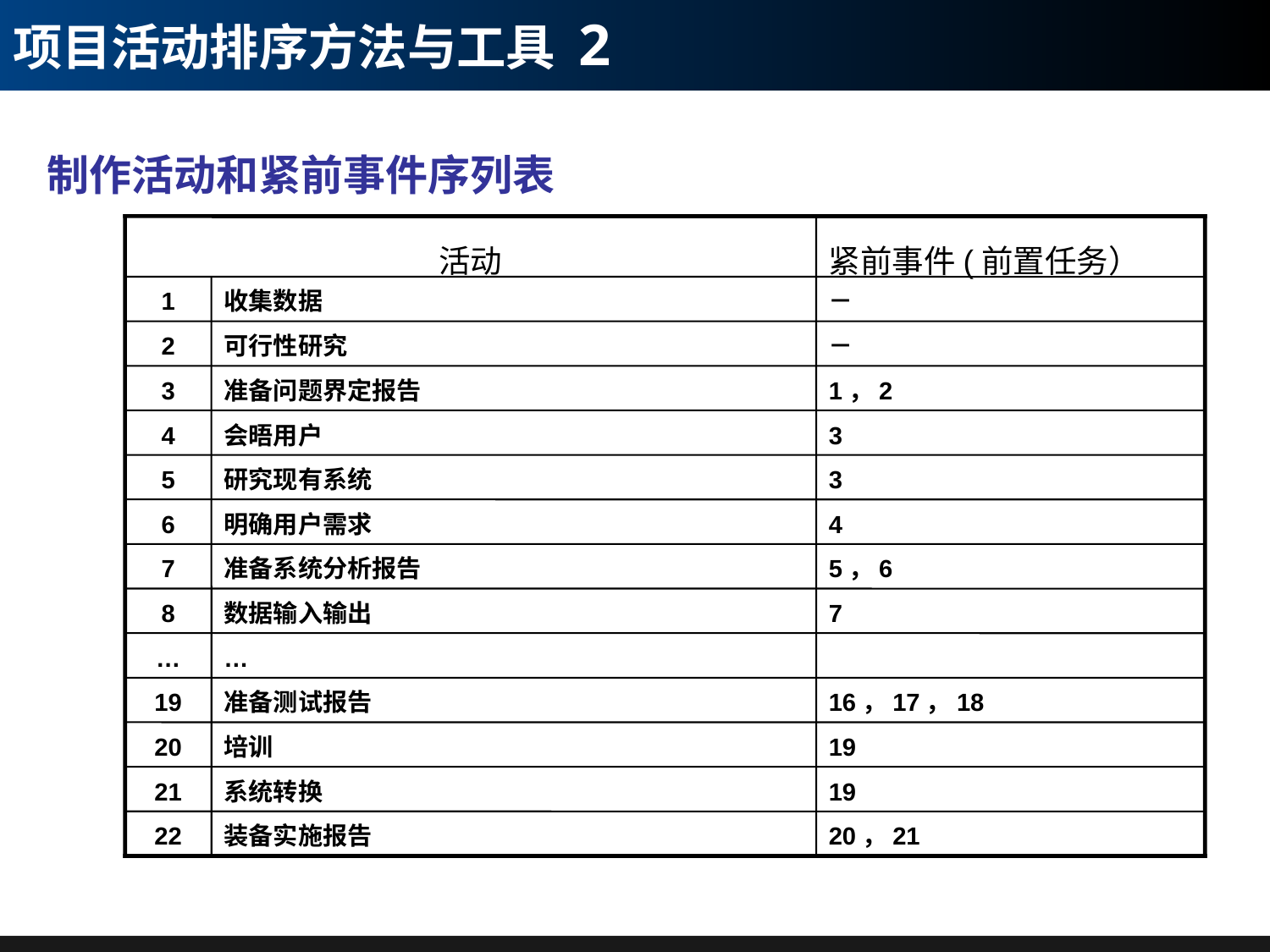

项目活动排序方法与工具 2
制作活动和紧前事件序列表
活动

紧前事件(前置任务）

1

收集数据

－
2

可行性研究
－
3

准备问题界定报告
1，2
4

会晤用户
3
5

研究现有系统
3
6

明确用户需求
4
7

准备系统分析报告
5，6
8

数据输入输出
7
…

…

19

准备测试报告
16，17，18
20

培训
19
21

系统转换
19
22

装备实施报告
20，21